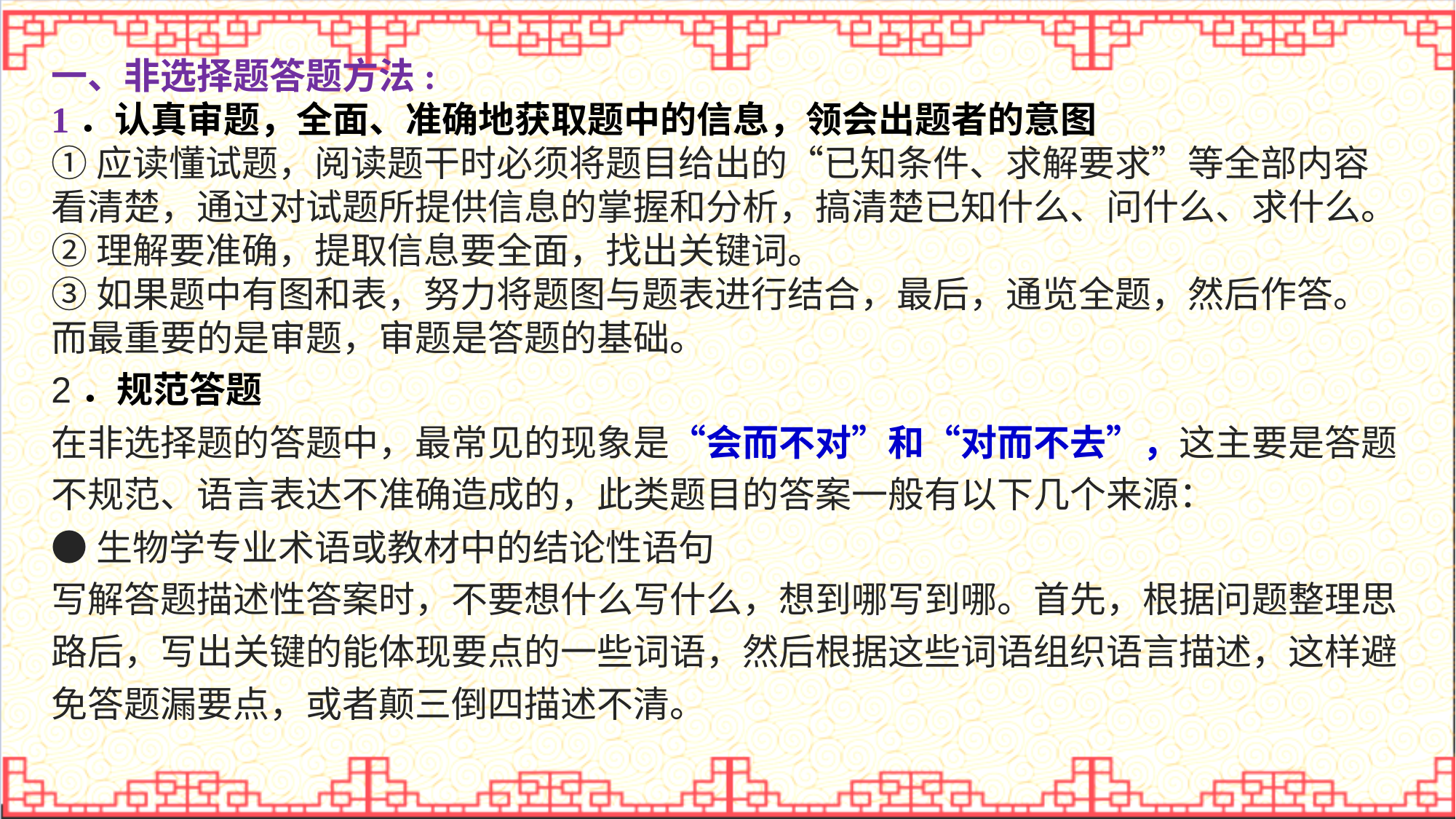

一、非选择题答题方法:1．认真审题，全面、准确地获取题中的信息，领会出题者的意图①应读懂试题，阅读题干时必须将题目给出的“已知条件、求解要求”等全部内容看清楚，通过对试题所提供信息的掌握和分析，搞清楚已知什么、问什么、求什么。②理解要准确，提取信息要全面，找出关键词。③如果题中有图和表，努力将题图与题表进行结合，最后，通览全题，然后作答。而最重要的是审题，审题是答题的基础。2．规范答题
在非选择题的答题中，最常见的现象是“会而不对”和“对而不去”，这主要是答题不规范、语言表达不准确造成的，此类题目的答案一般有以下几个来源：●生物学专业术语或教材中的结论性语句写解答题描述性答案时，不要想什么写什么，想到哪写到哪。首先，根据问题整理思路后，写出关键的能体现要点的一些词语，然后根据这些词语组织语言描述，这样避免答题漏要点，或者颠三倒四描述不清。